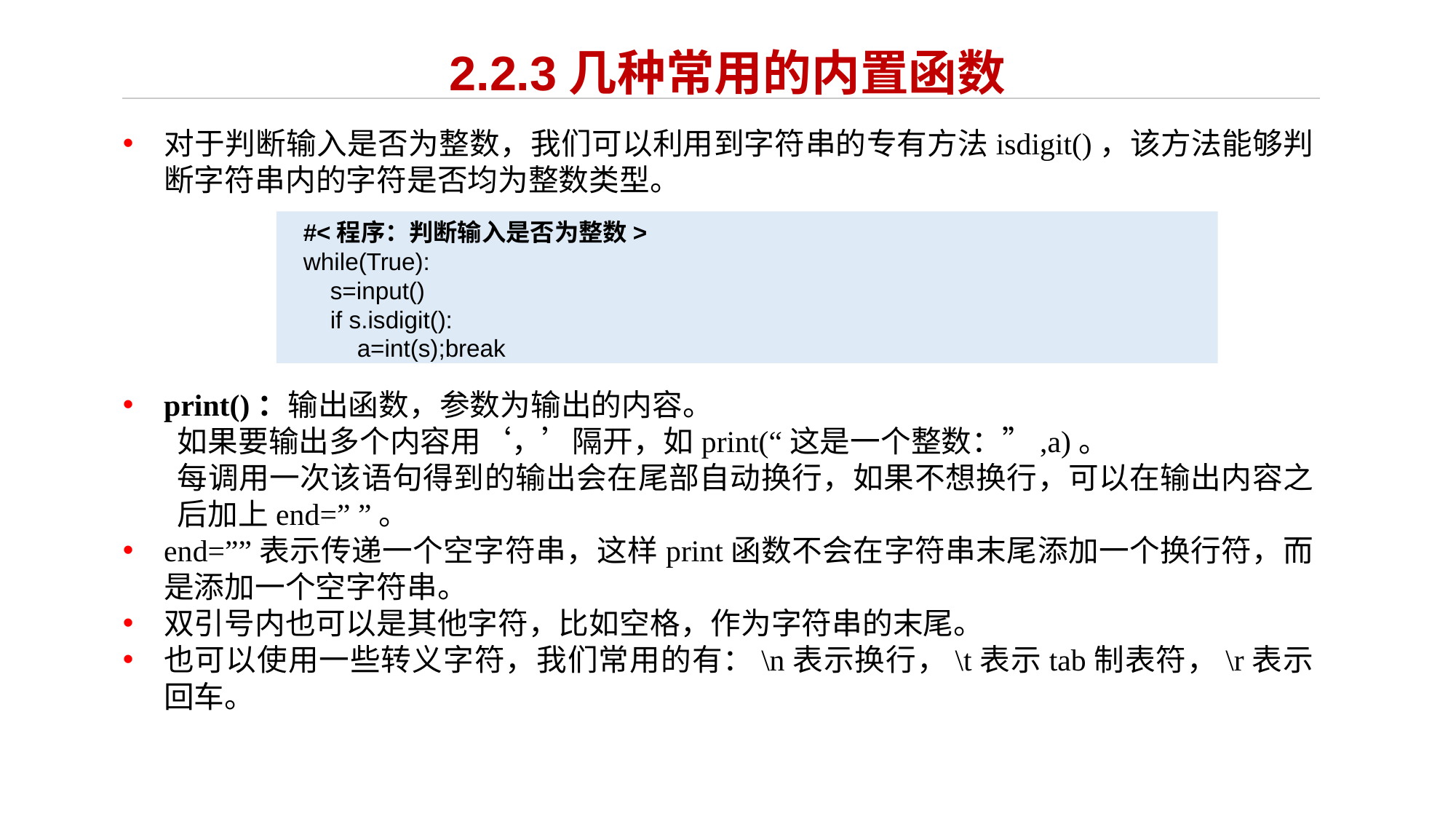

# 2.2.3几种常用的内置函数
对于判断输入是否为整数，我们可以利用到字符串的专有方法isdigit()，该方法能够判断字符串内的字符是否均为整数类型。
#<程序：判断输入是否为整数>
while(True):
    s=input()
    if s.isdigit():
        a=int(s);break
print()：输出函数，参数为输出的内容。
如果要输出多个内容用‘，’隔开，如print(“这是一个整数：”,a)。
每调用一次该语句得到的输出会在尾部自动换行，如果不想换行，可以在输出内容之后加上end=” ”。
end=””表示传递一个空字符串，这样print函数不会在字符串末尾添加一个换行符，而是添加一个空字符串。
双引号内也可以是其他字符，比如空格，作为字符串的末尾。
也可以使用一些转义字符，我们常用的有：\n表示换行，\t表示tab制表符，\r表示回车。